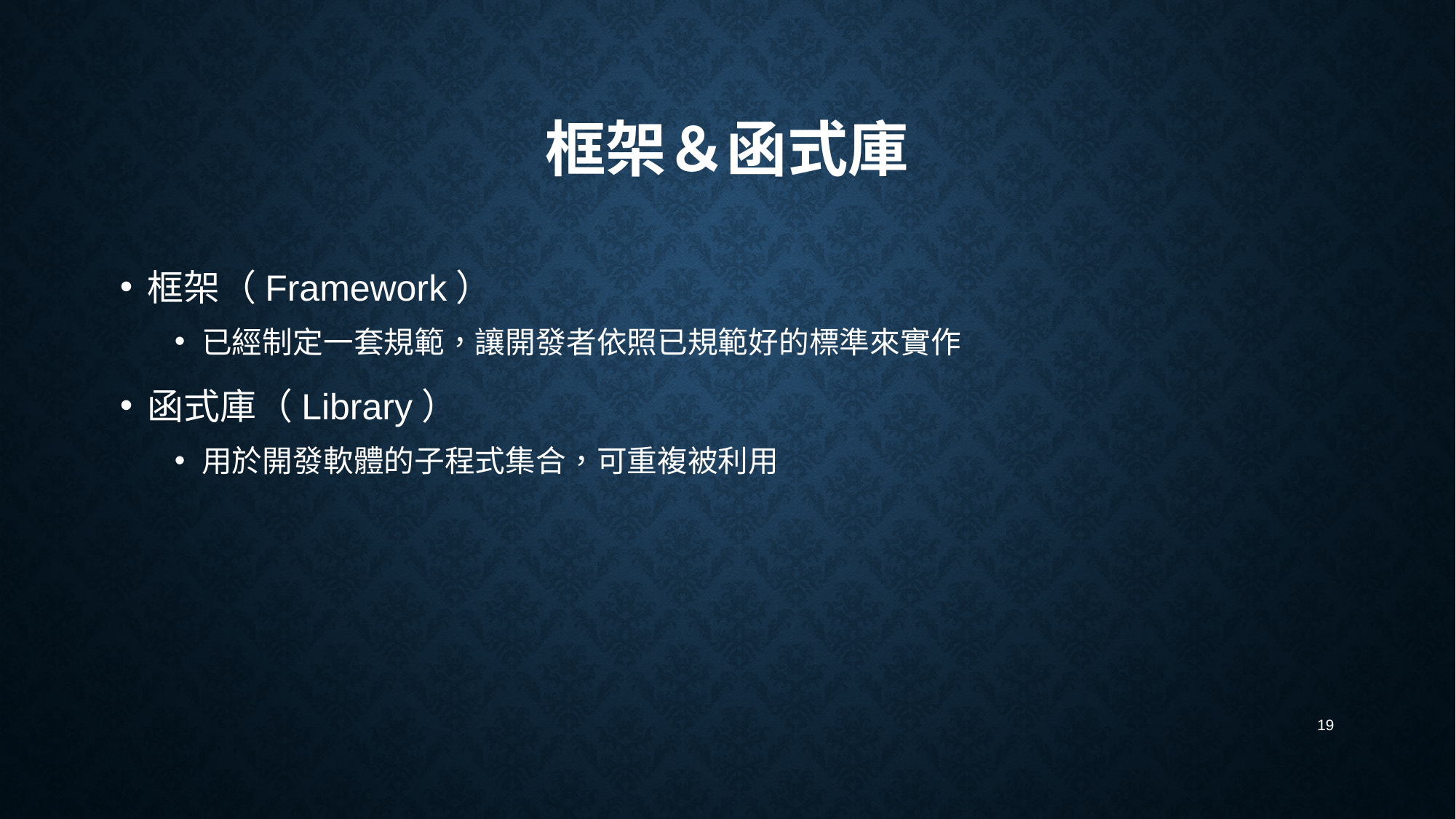

# 框架＆函式庫
框架（Framework）
已經制定一套規範，讓開發者依照已規範好的標準來實作
函式庫（Library）
用於開發軟體的子程式集合，可重複被利用
19